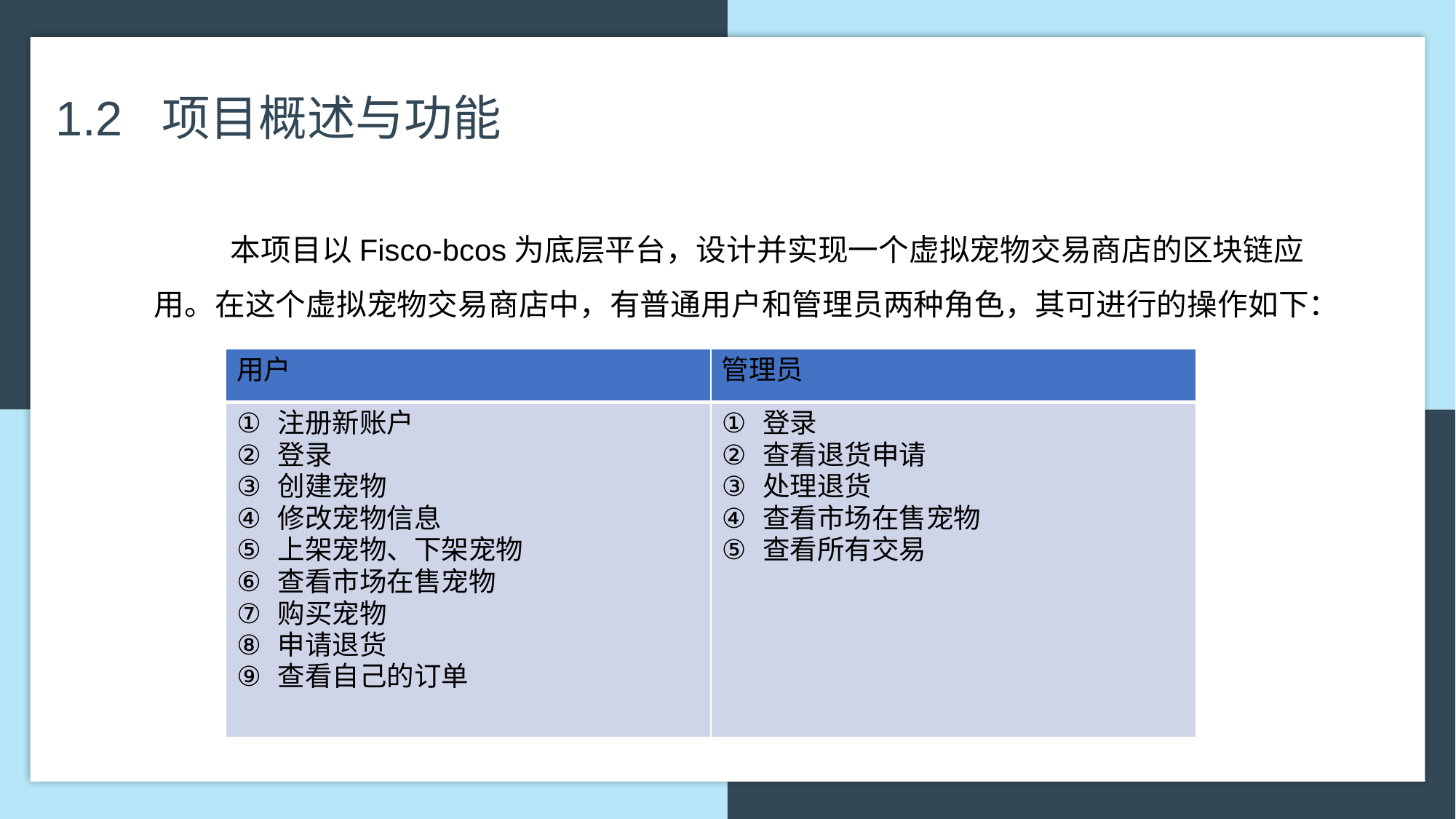

1.2  项目概述与功能
        本项目以Fisco-bcos为底层平台，设计并实现一个虚拟宠物交易商店的区块链应用。在这个虚拟宠物交易商店中，有普通用户和管理员两种角色，其可进行的操作如下：

| 用户 | 管理员 |
| --- | --- |
| 注册新账户 登录 创建宠物 修改宠物信息 上架宠物、下架宠物 查看市场在售宠物 购买宠物 申请退货 查看自己的订单 | 登录 查看退货申请 处理退货 查看市场在售宠物 查看所有交易 |